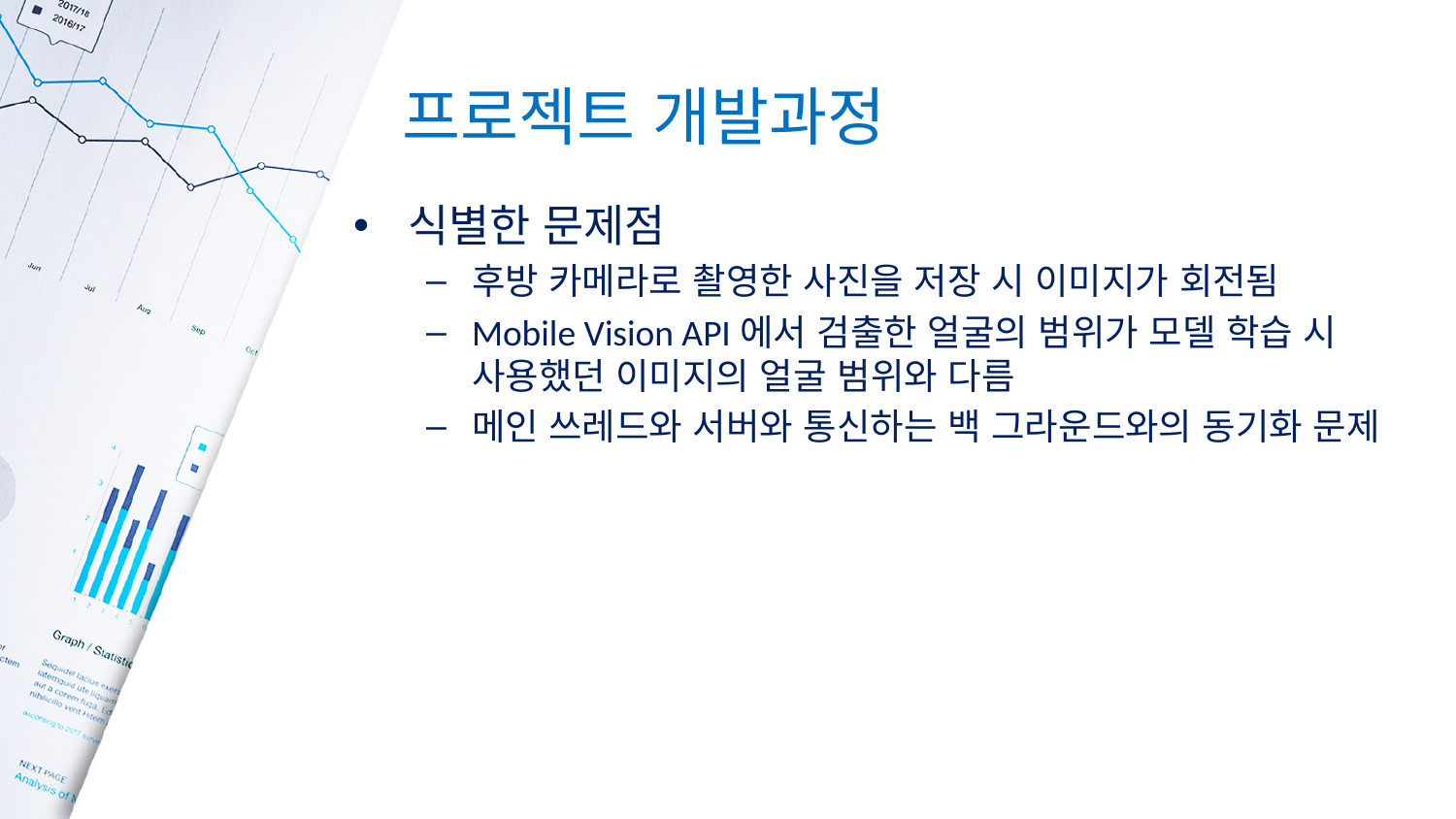

# 프로젝트 개발과정
식별한 문제점
후방 카메라로 촬영한 사진을 저장 시 이미지가 회전됨
Mobile Vision API에서 검출한 얼굴의 범위가 모델 학습 시 사용했던 이미지의 얼굴 범위와 다름
메인 쓰레드와 서버와 통신하는 백 그라운드와의 동기화 문제